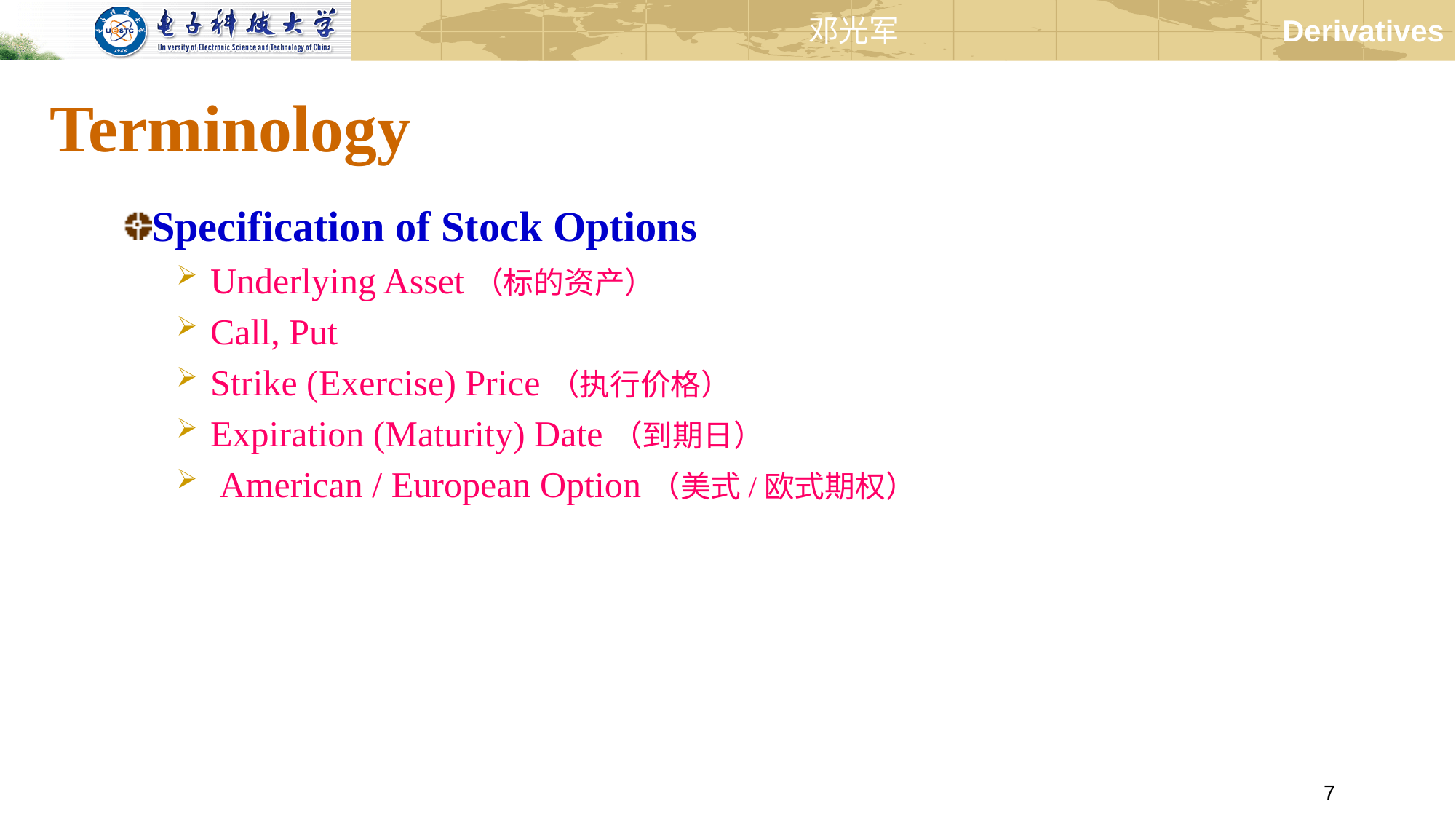

# Terminology
Specification of Stock Options
Underlying Asset（标的资产）
Call, Put
Strike (Exercise) Price（执行价格）
Expiration (Maturity) Date（到期日）
 American / European Option（美式/欧式期权）